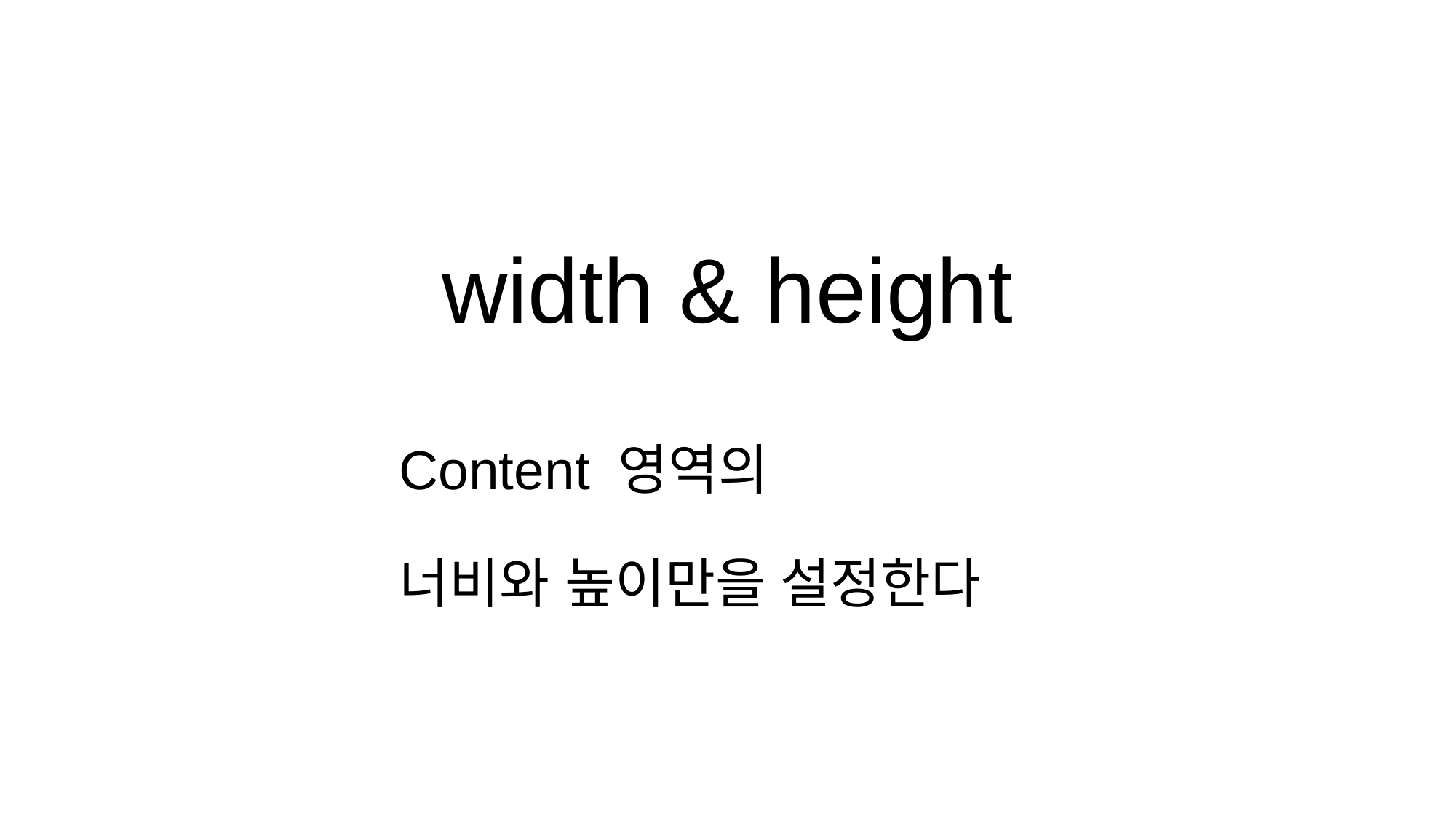

# width & height
Content 영역의
너비와 높이만을 설정한다